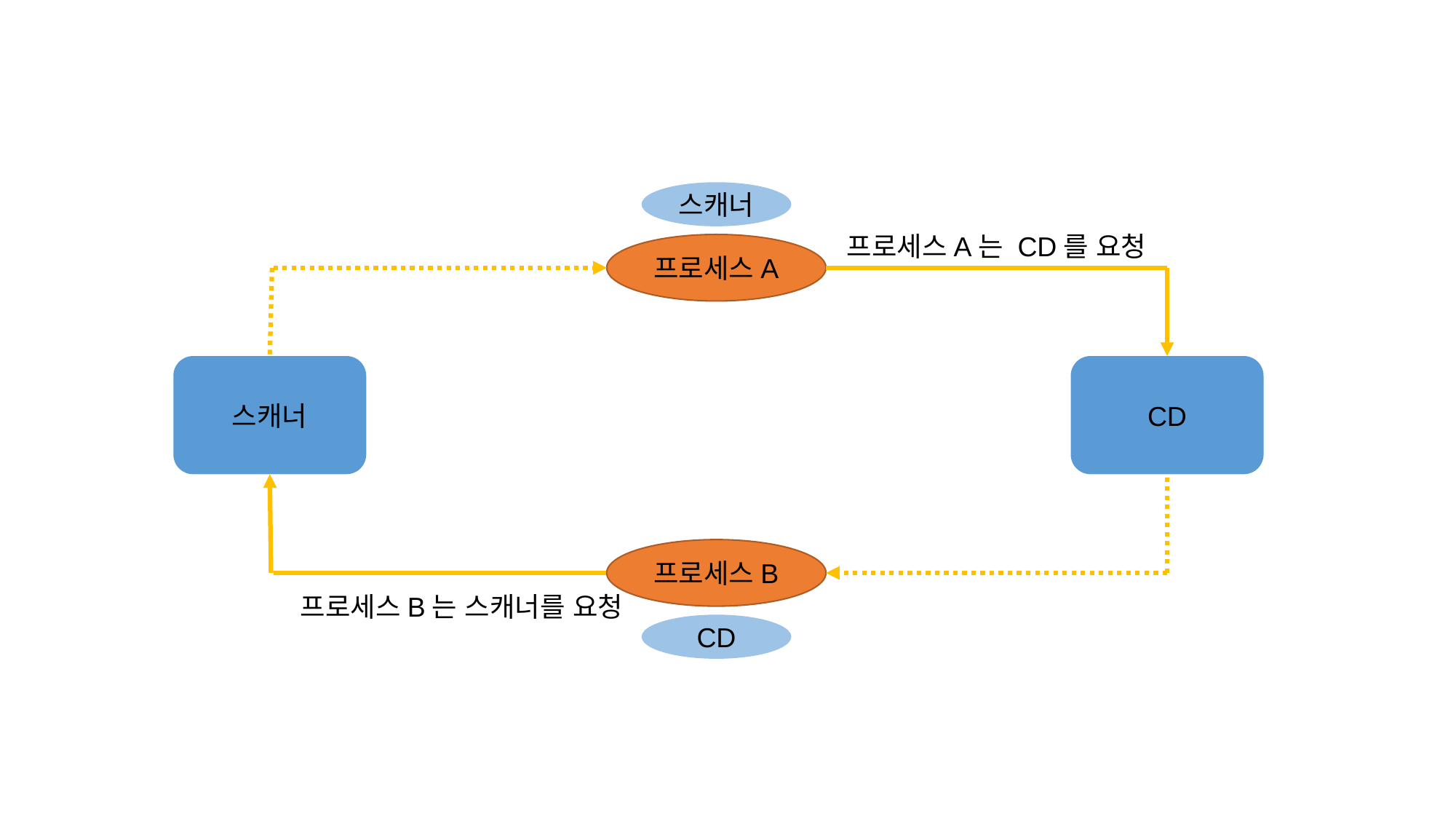

스캐너
프로세스A는 CD를 요청
프로세스A
스캐너
CD
프로세스B
프로세스B는 스캐너를 요청
CD